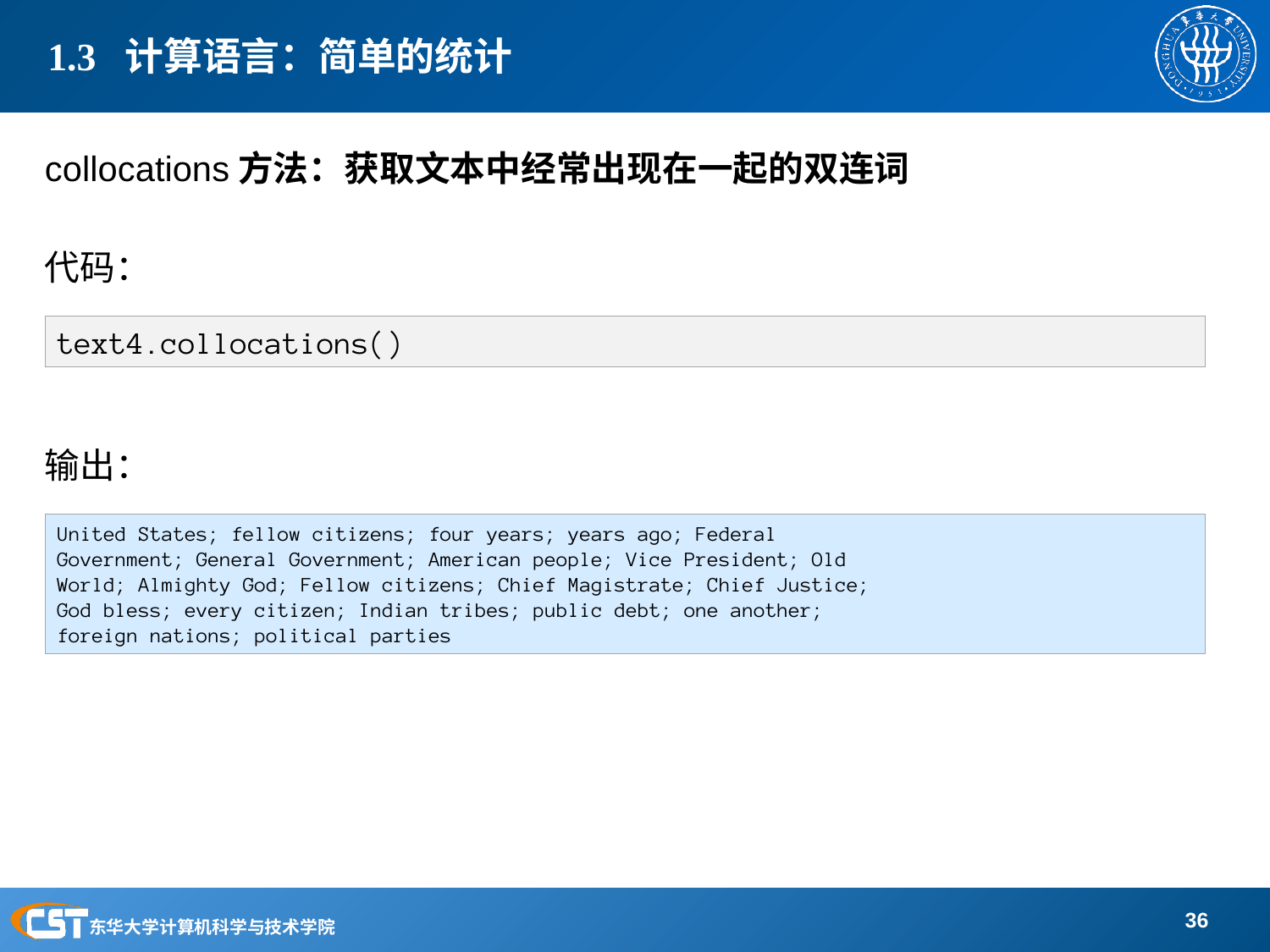

# 1.3  计算语言：简单的统计
collocations方法：获取文本中经常出现在一起的双连词

代码：

输出：
text4.collocations()
United States; fellow citizens; four years; years ago; Federal
Government; General Government; American people; Vice President; Old
World; Almighty God; Fellow citizens; Chief Magistrate; Chief Justice;
God bless; every citizen; Indian tribes; public debt; one another;
foreign nations; political parties